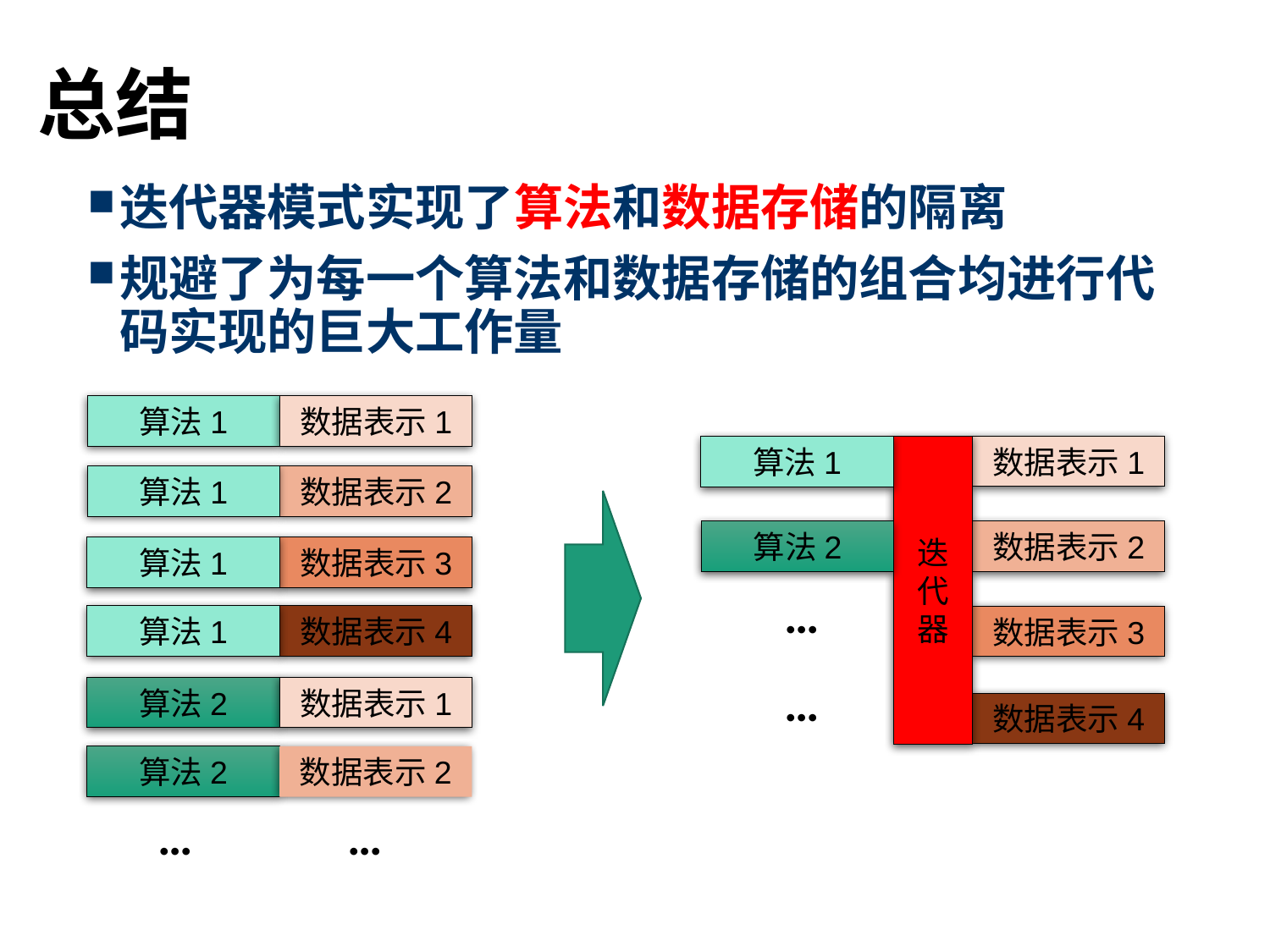

# 总结
迭代器模式实现了算法和数据存储的隔离
规避了为每一个算法和数据存储的组合均进行代码实现的巨大工作量
算法1
数据表示1
迭
代
器
数据表示1
算法1
算法1
数据表示2

算法2
数据表示2
算法1
数据表示3
…
算法1
数据表示4
数据表示3
…
算法2
数据表示1
数据表示4
算法2
数据表示2
…
…
67